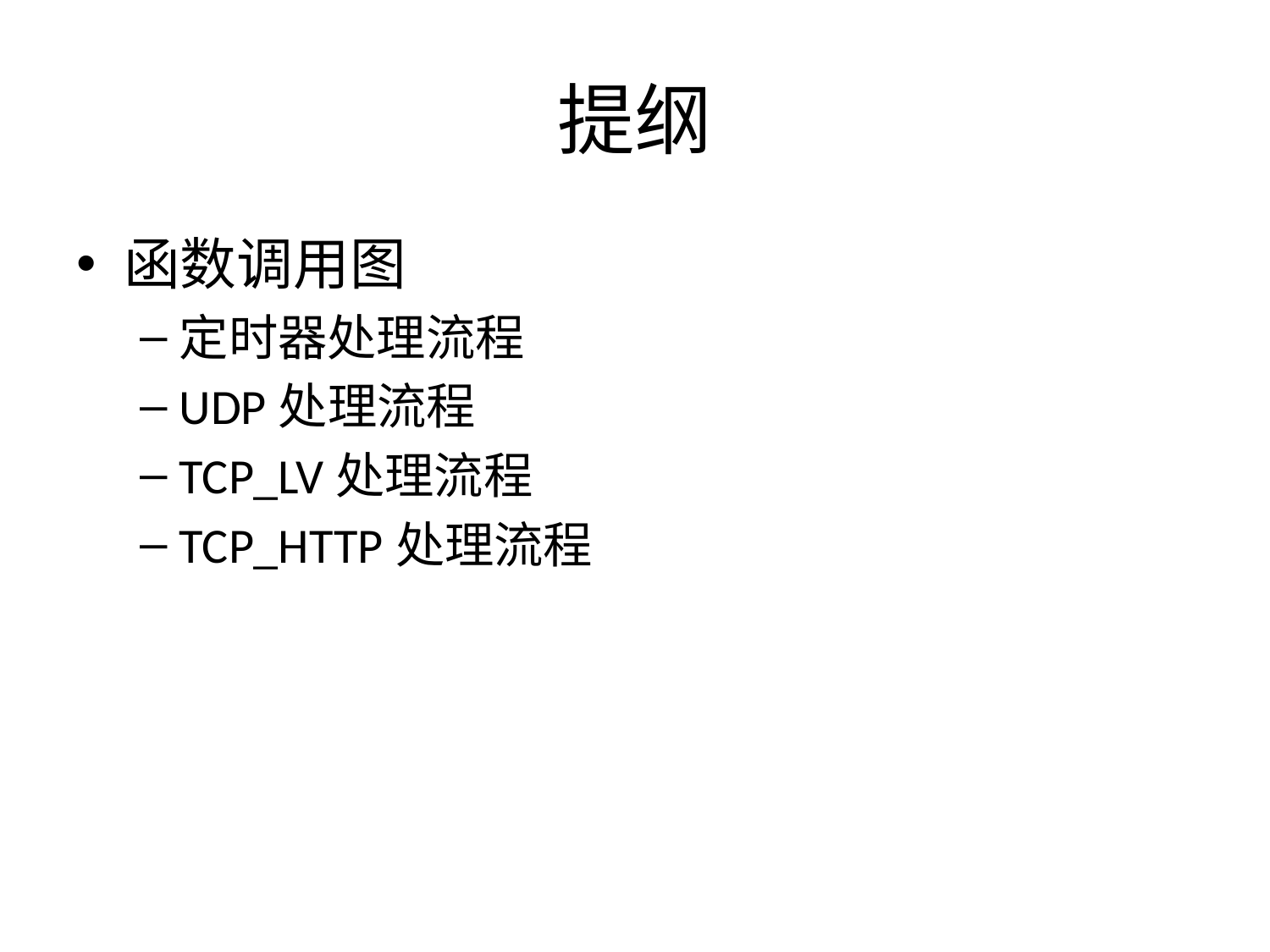

# 提纲
函数调用图
定时器处理流程
UDP处理流程
TCP_LV处理流程
TCP_HTTP处理流程